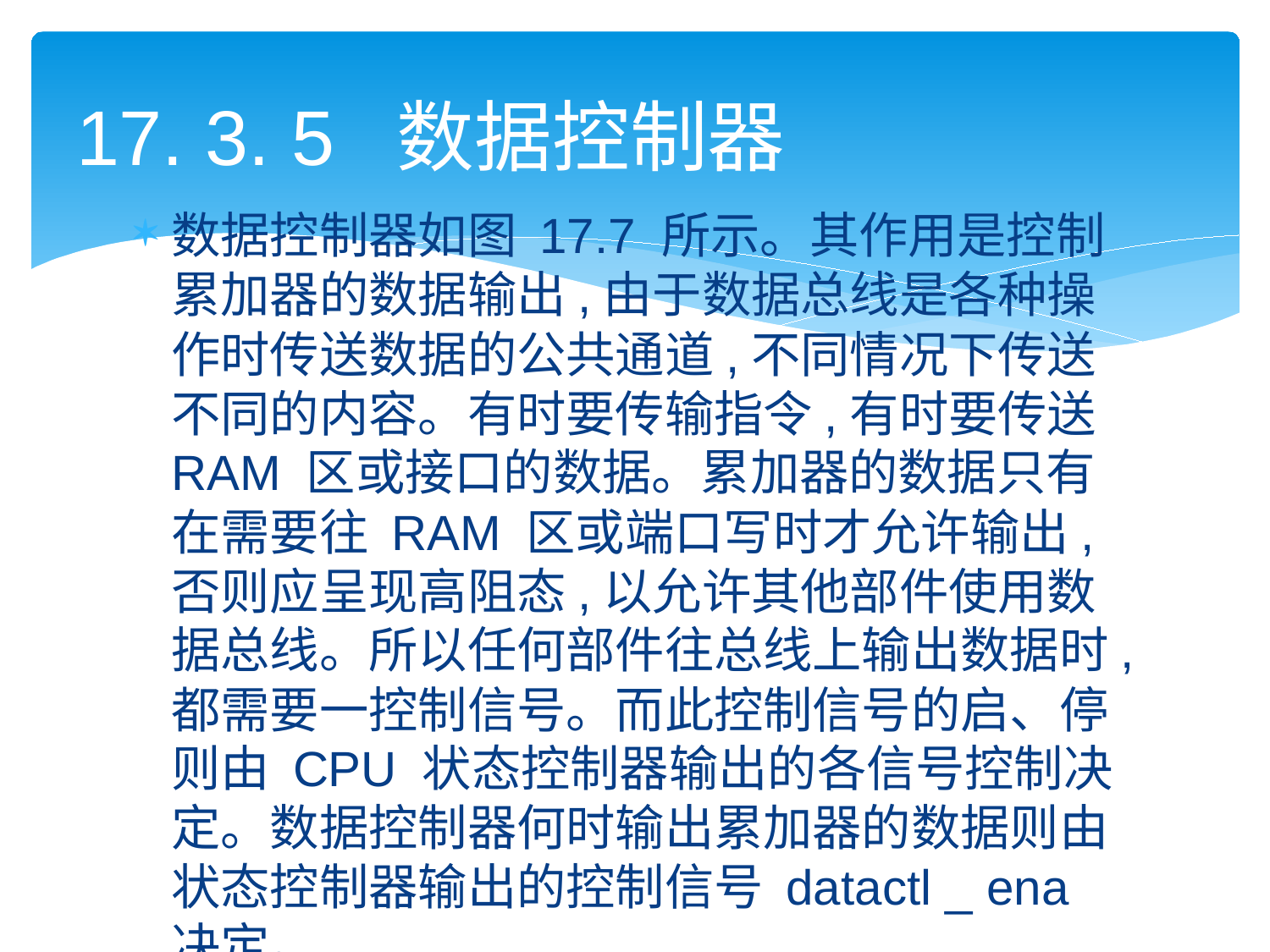

# 17. 3. 5  数据控制器
数据控制器如图 17.7 所示。其作用是控制累加器的数据输出,由于数据总线是各种操作时传送数据的公共通道,不同情况下传送不同的内容。有时要传输指令,有时要传送 RAM 区或接口的数据。累加器的数据只有在需要往 RAM 区或端口写时才允许输出,否则应呈现高阻态,以允许其他部件使用数据总线。所以任何部件往总线上输出数据时,都需要一控制信号。而此控制信号的启、停则由 CPU 状态控制器输出的各信号控制决定。数据控制器何时输出累加器的数据则由状态控制器输出的控制信号 datactl _ ena 决定。